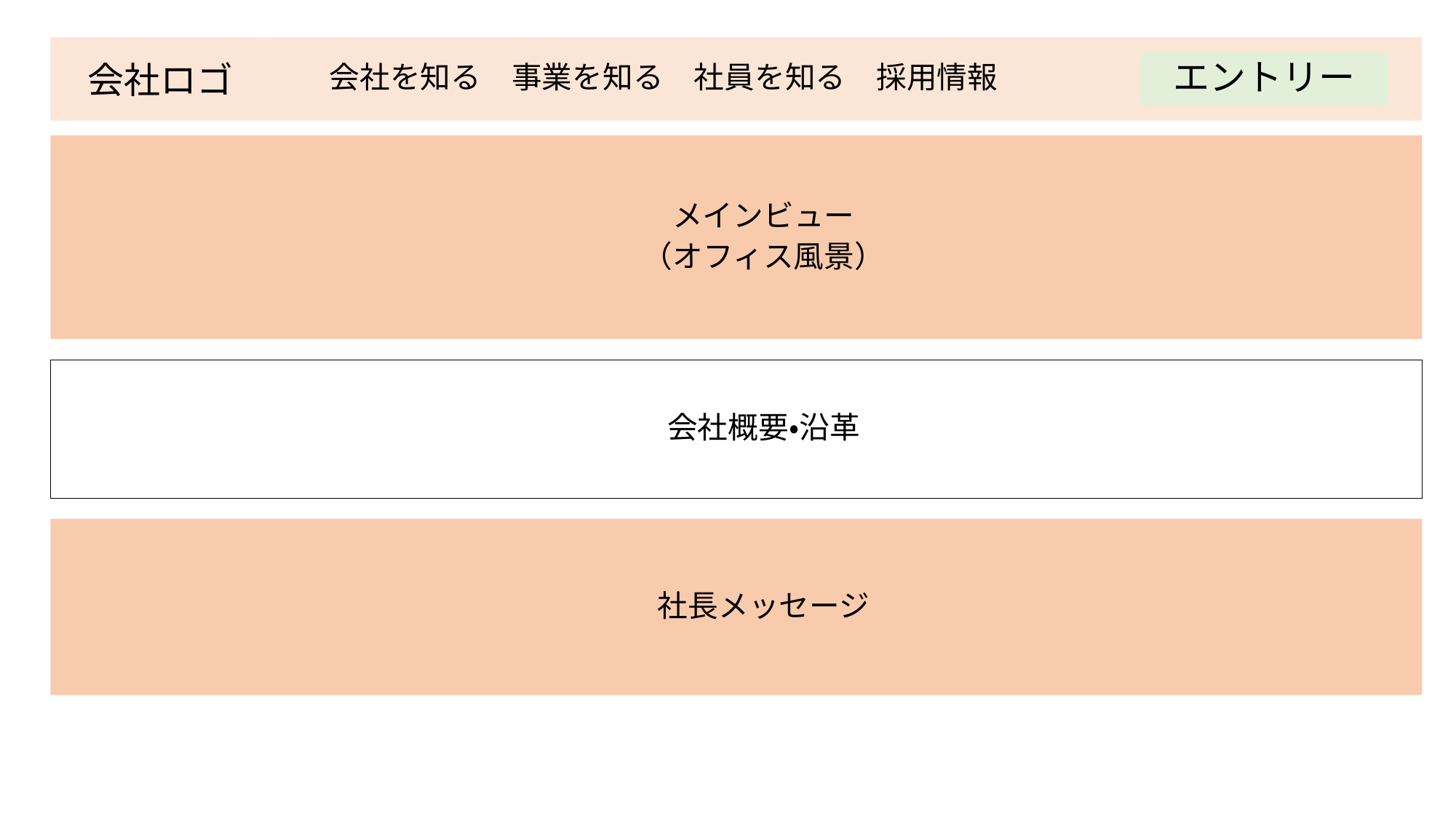

会社ロゴ
会社を知る　事業を知る　社員を知る　採用情報
エントリー
メインビュー
（オフィス風景）
会社概要・沿革
社長メッセージ